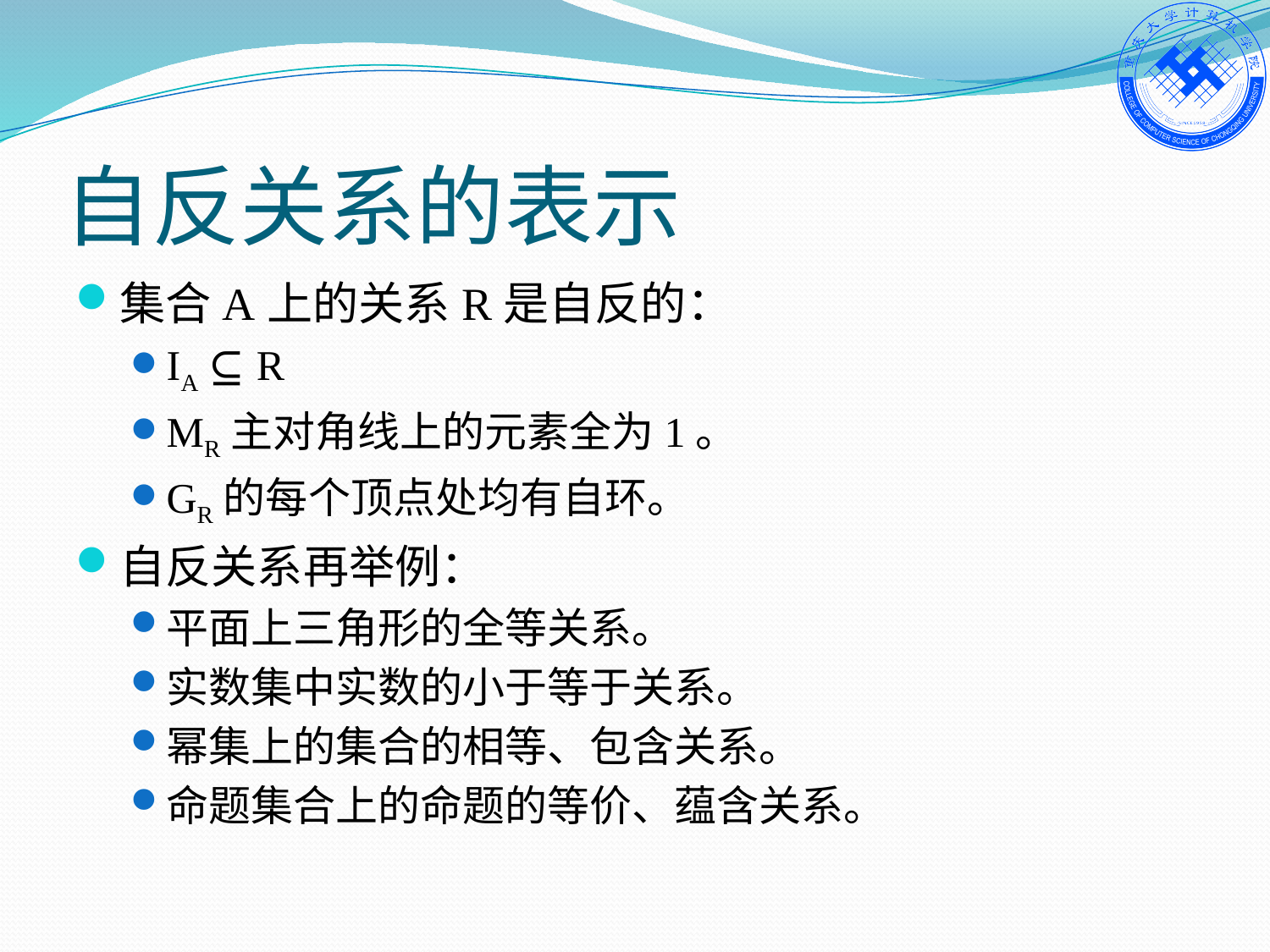

# 自反关系的表示
集合A上的关系R是自反的：
IA ⊆ R
MR主对角线上的元素全为1。
GR的每个顶点处均有自环。
自反关系再举例：
平面上三角形的全等关系。
实数集中实数的小于等于关系。
幂集上的集合的相等、包含关系。
命题集合上的命题的等价、蕴含关系。